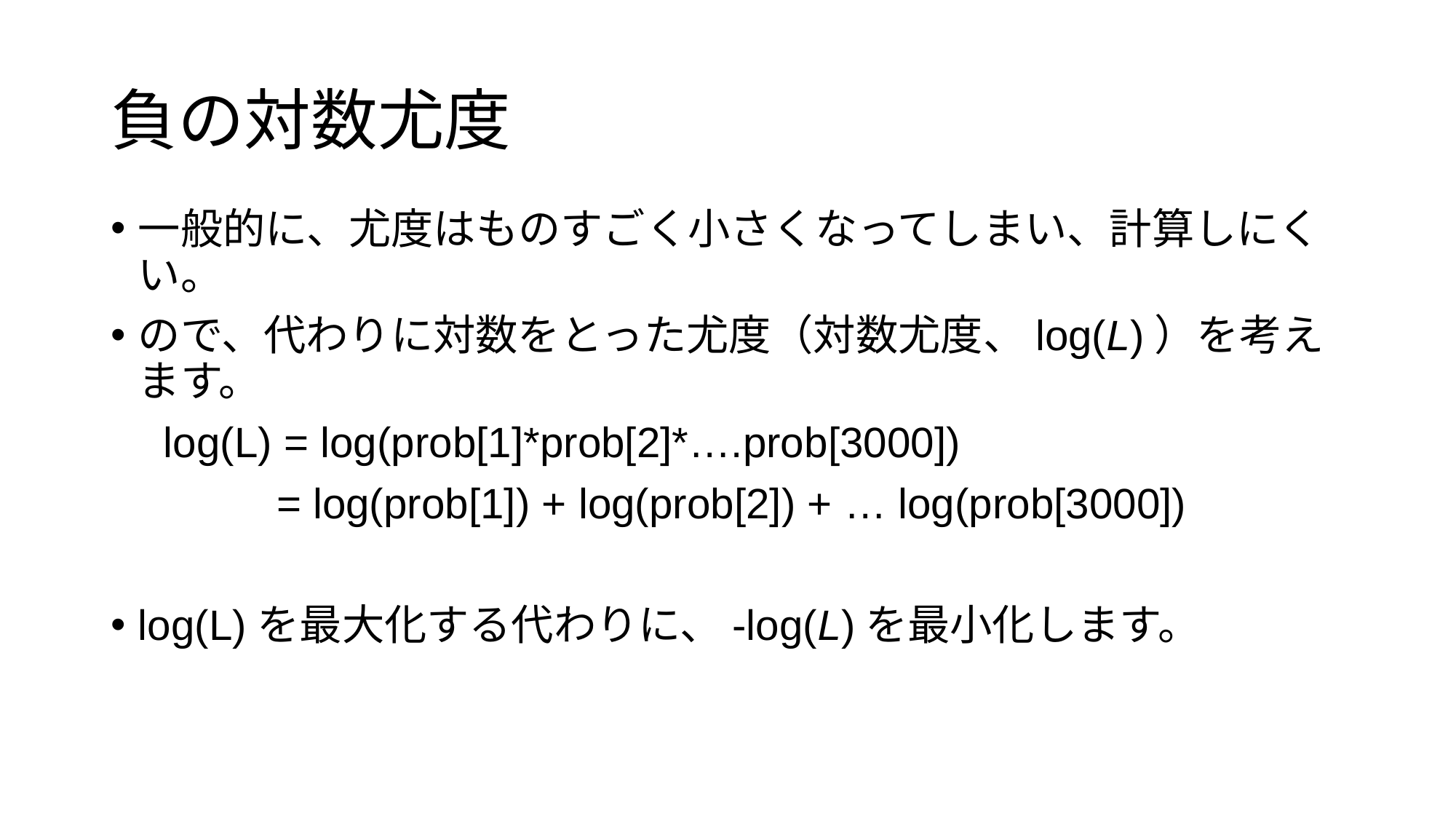

# 負の対数尤度
一般的に、尤度はものすごく小さくなってしまい、計算しにくい。
ので、代わりに対数をとった尤度（対数尤度、log(L)）を考えます。
　log(L) = log(prob[1]*prob[2]*….prob[3000])
              = log(prob[1]) + log(prob[2]) + … log(prob[3000])

log(L)を最大化する代わりに、-log(L)を最小化します。